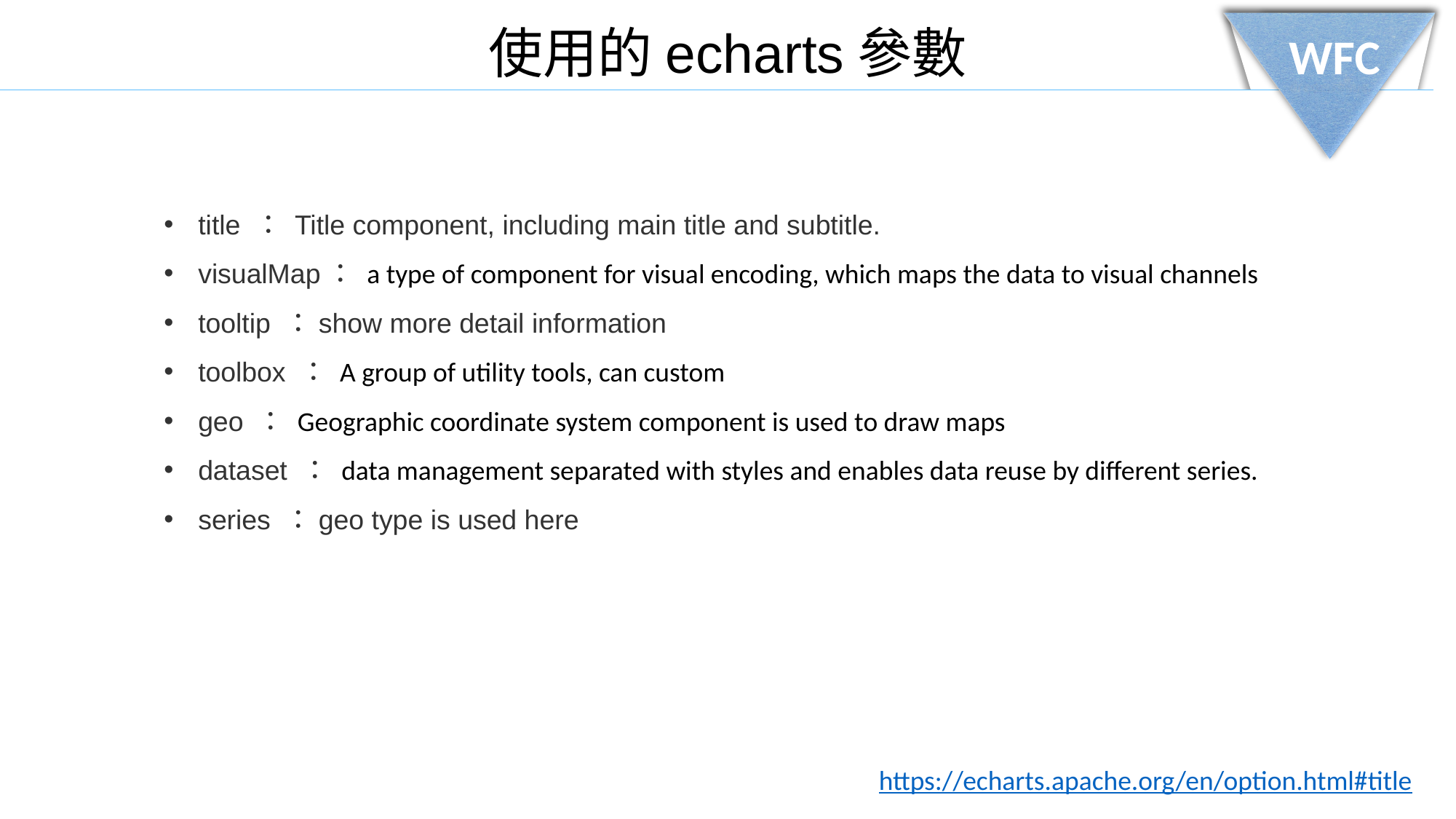

使用的echarts參數

WFC

title ： Title component, including main title and subtitle.
visualMap： a type of component for visual encoding, which maps the data to visual channels
tooltip ：show more detail information
toolbox ： A group of utility tools, can custom
geo ： Geographic coordinate system component is used to draw maps
dataset ： data management separated with styles and enables data reuse by different series.
series ：geo type is used here
https://echarts.apache.org/en/option.html#title